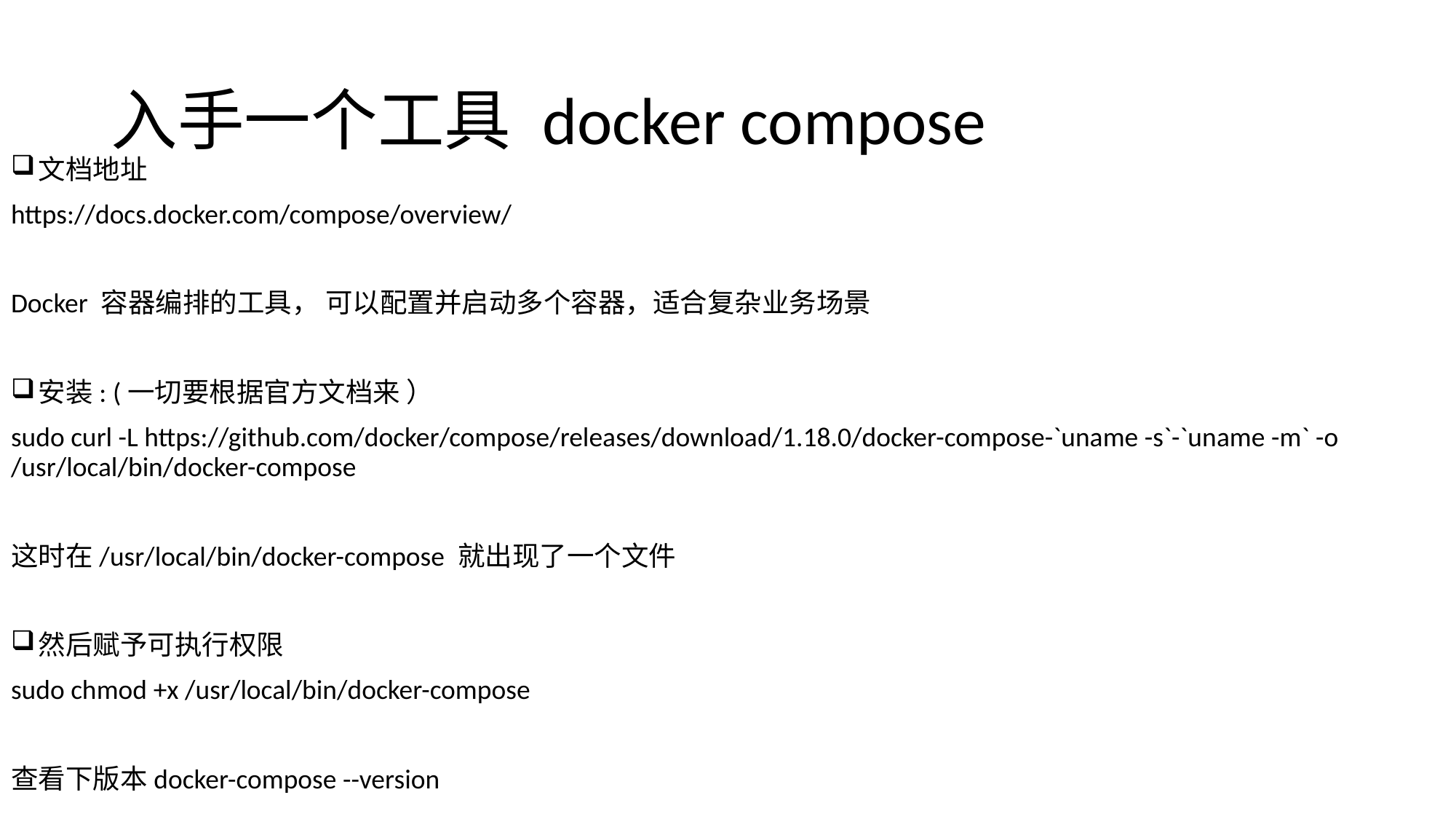

# 入手一个工具 docker compose
文档地址
https://docs.docker.com/compose/overview/

Docker 容器编排的工具， 可以配置并启动多个容器，适合复杂业务场景

安装: (一切要根据官方文档来 ）
sudo curl -L https://github.com/docker/compose/releases/download/1.18.0/docker-compose-`uname -s`-`uname -m` -o /usr/local/bin/docker-compose

这时在/usr/local/bin/docker-compose 就出现了一个文件

然后赋予可执行权限
sudo chmod +x /usr/local/bin/docker-compose

查看下版本docker-compose --version